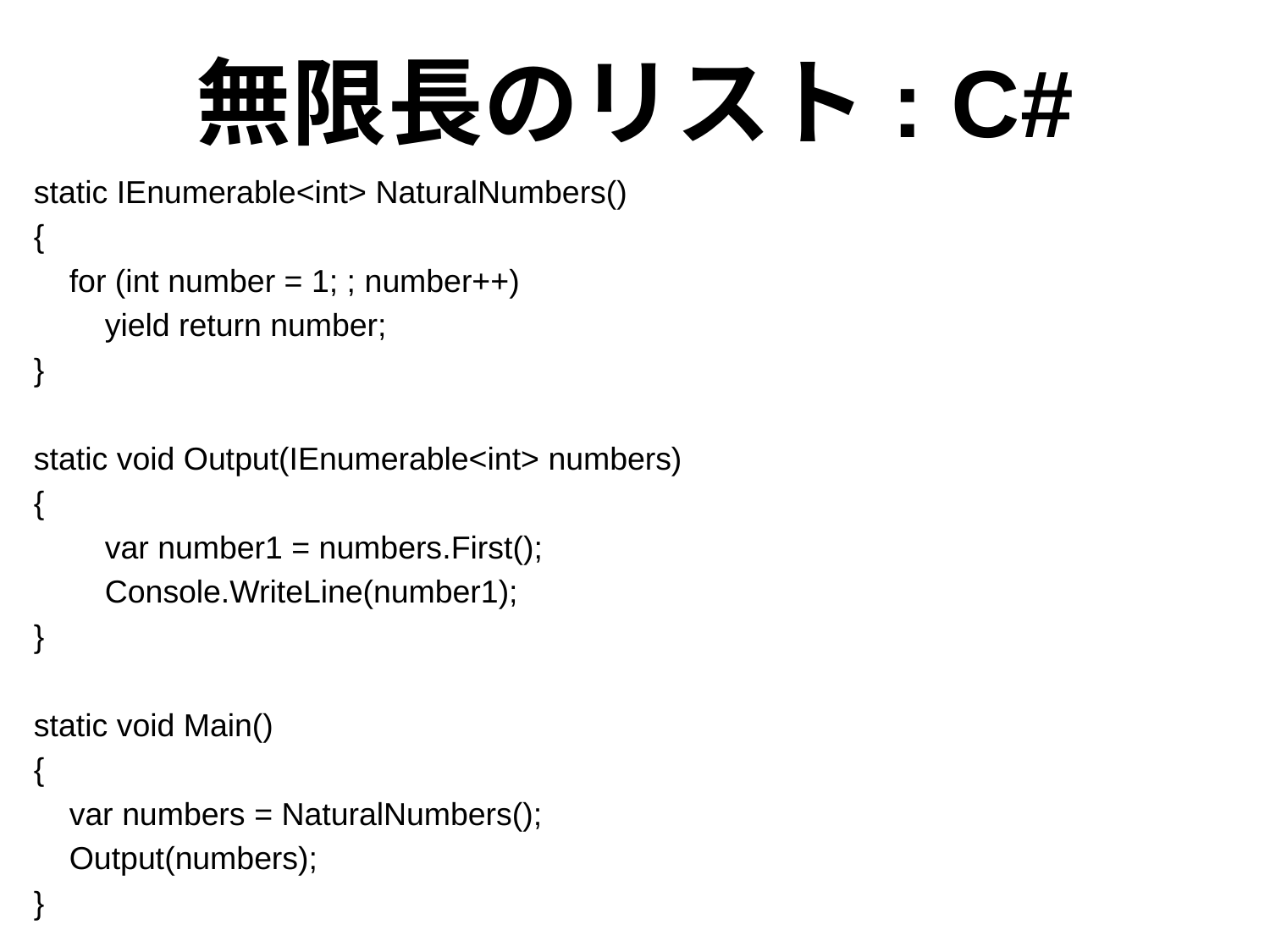

# 無限長のリスト: C#
static IEnumerable<int> NaturalNumbers()
{
    for (int number = 1; ; number++)
        yield return number;
}

static void Output(IEnumerable<int> numbers)
{
        var number1 = numbers.First();
        Console.WriteLine(number1);
}

static void Main()
{
    var numbers = NaturalNumbers();
    Output(numbers);
}